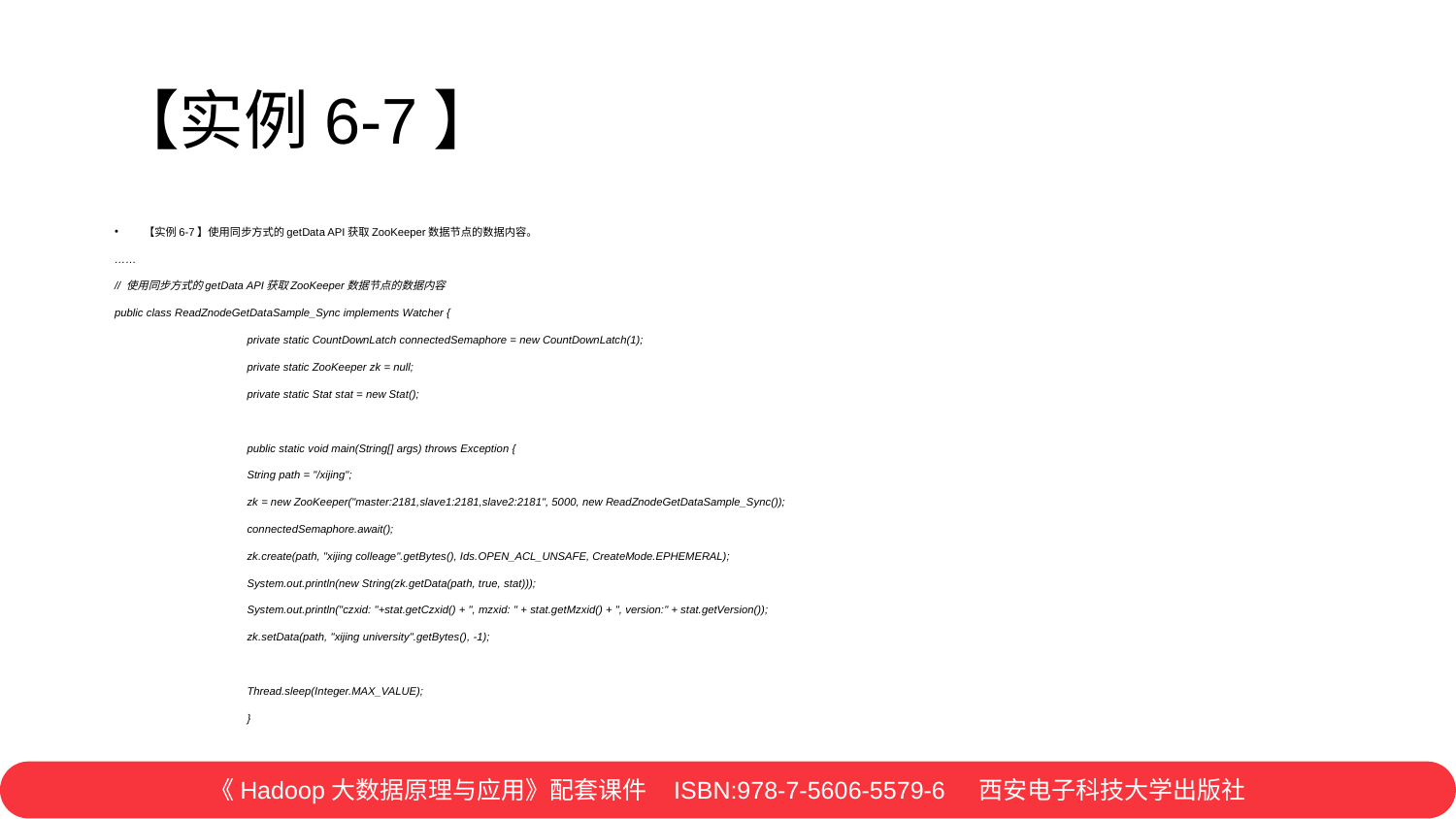

# 【实例6-7】
【实例6-7】使用同步方式的getData API获取ZooKeeper数据节点的数据内容。
……
// 使用同步方式的getData API获取ZooKeeper数据节点的数据内容
public class ReadZnodeGetDataSample_Sync implements Watcher {
	private static CountDownLatch connectedSemaphore = new CountDownLatch(1);
	private static ZooKeeper zk = null;
	private static Stat stat = new Stat();

	public static void main(String[] args) throws Exception {
		String path = "/xijing";
		zk = new ZooKeeper("master:2181,slave1:2181,slave2:2181", 5000, new ReadZnodeGetDataSample_Sync());
		connectedSemaphore.await();
		zk.create(path, "xijing colleage".getBytes(), Ids.OPEN_ACL_UNSAFE, CreateMode.EPHEMERAL);
		System.out.println(new String(zk.getData(path, true, stat)));
		System.out.println("czxid: "+stat.getCzxid() + ", mzxid: " + stat.getMzxid() + ", version:" + stat.getVersion());
		zk.setData(path, "xijing university".getBytes(), -1);

		Thread.sleep(Integer.MAX_VALUE);
	}